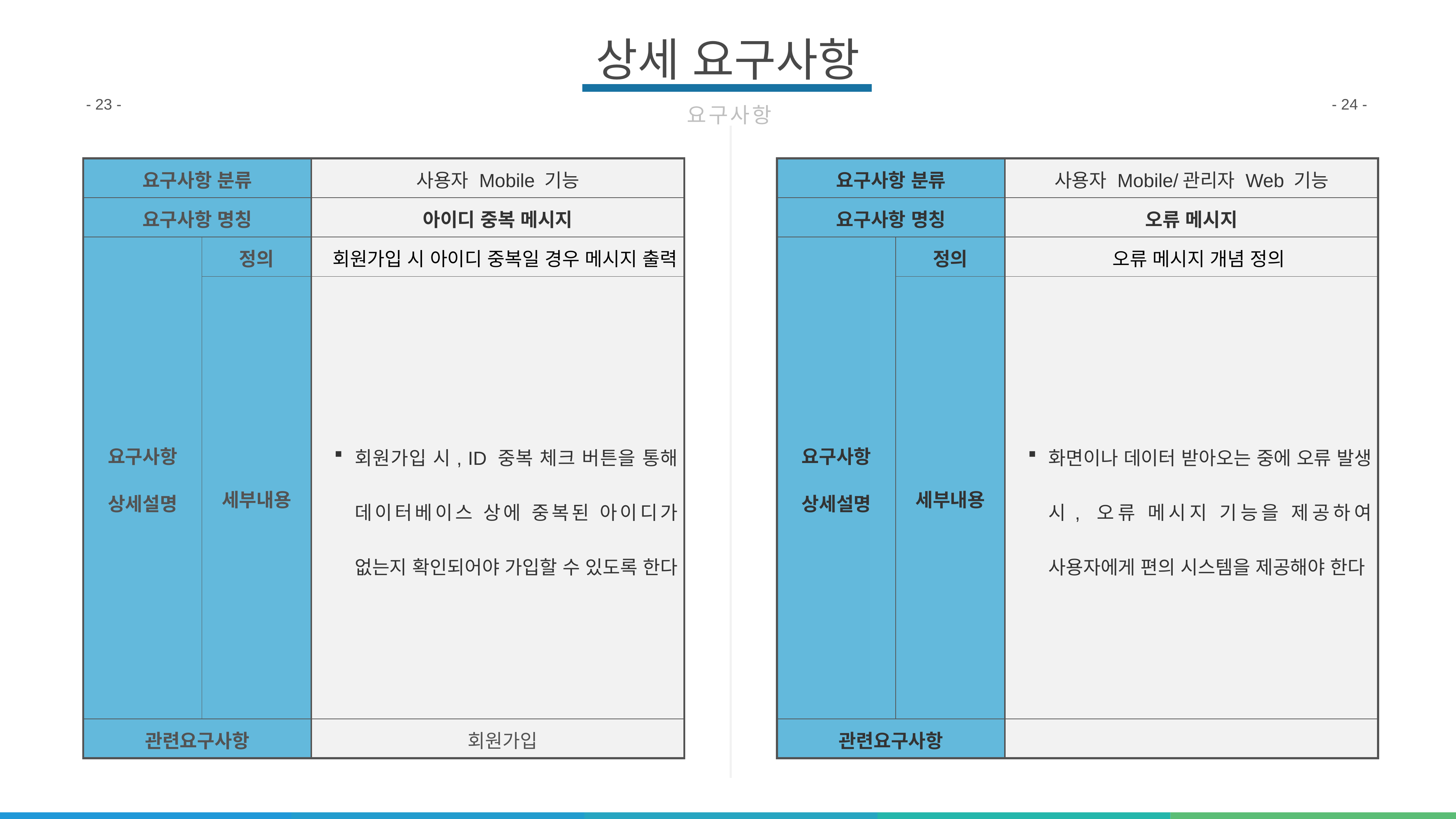

상세 요구사항

요구사항
- 23 -
- 24 -
| 요구사항 분류 |  | 사용자 Mobile 기능 |
| --- | --- | --- |
| 요구사항 명칭 |  | 아이디 중복 메시지 |
| 요구사항 상세설명 | 정의 | 회원가입 시 아이디 중복일 경우 메시지 출력 |
|  | 세부내용 | 회원가입 시, ID 중복 체크 버튼을 통해 데이터베이스 상에 중복된 아이디가 없는지 확인되어야 가입할 수 있도록 한다 |
| 관련요구사항 |  | 회원가입 |
| 요구사항 분류 |  | 사용자 Mobile/관리자 Web 기능 |
| --- | --- | --- |
| 요구사항 명칭 |  | 오류 메시지 |
| 요구사항 상세설명 | 정의 | 오류 메시지 개념 정의 |
|  | 세부내용 | 화면이나 데이터 받아오는 중에 오류 발생 시, 오류 메시지 기능을 제공하여 사용자에게 편의 시스템을 제공해야 한다 |
| 관련요구사항 |  |  |